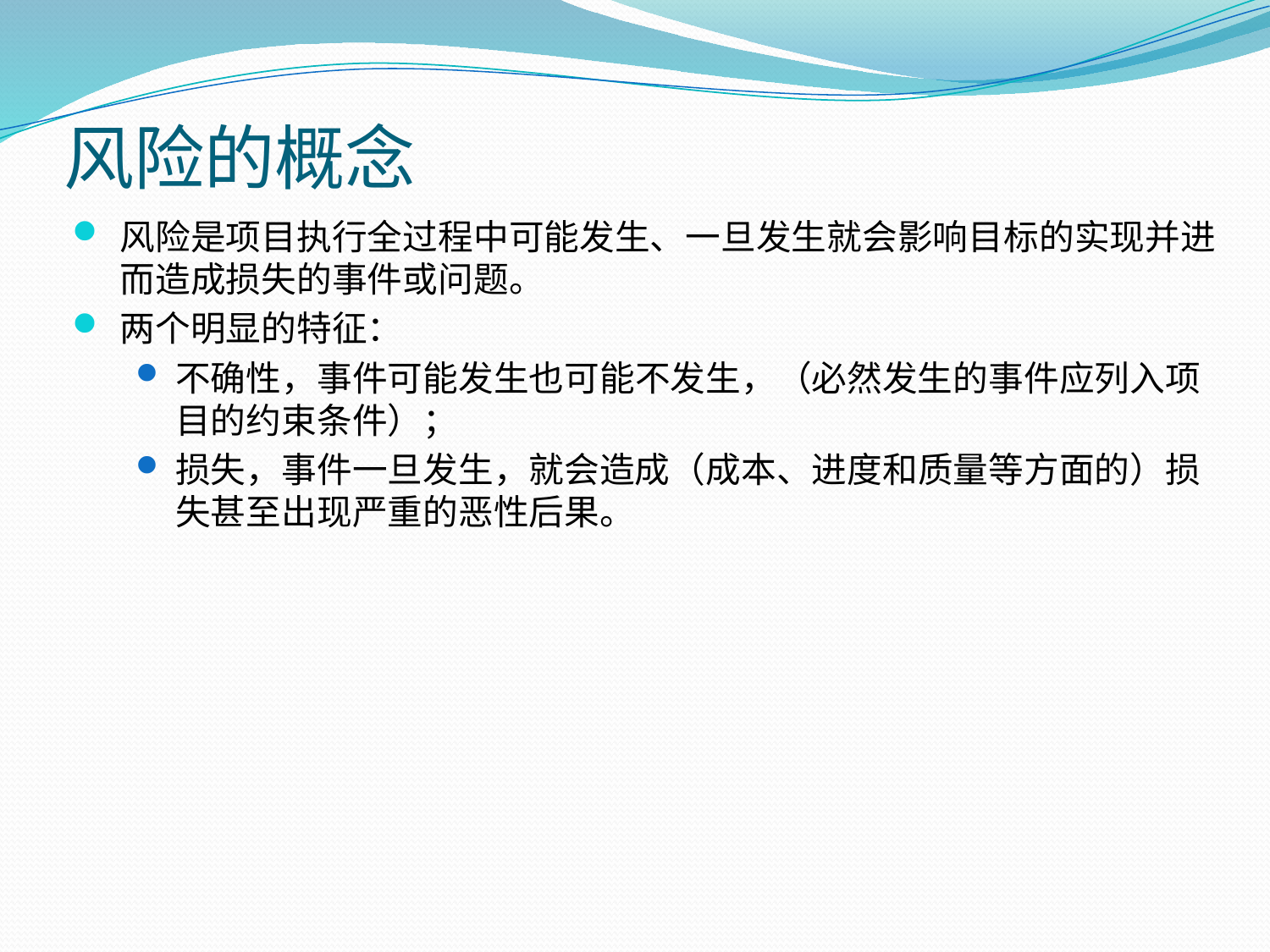

风险的概念
风险是项目执行全过程中可能发生、一旦发生就会影响目标的实现并进而造成损失的事件或问题。
两个明显的特征：
不确性，事件可能发生也可能不发生，（必然发生的事件应列入项目的约束条件）；
损失，事件一旦发生，就会造成（成本、进度和质量等方面的）损失甚至出现严重的恶性后果。